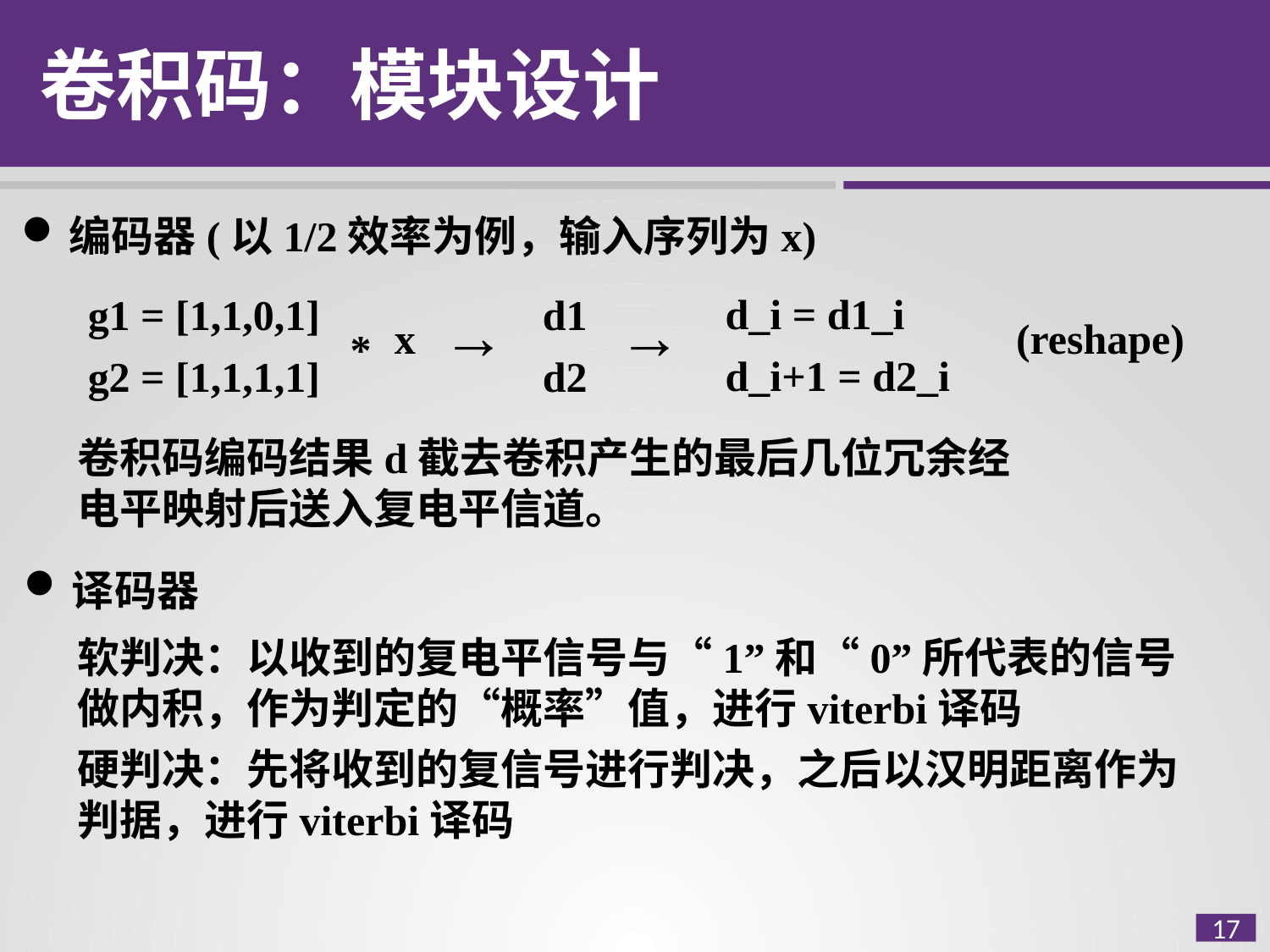

卷积码：模块设计

编码器(以1/2效率为例，输入序列为x)
d_i = d1_i
d_i+1 = d2_i
g1 = [1,1,0,1]
g2 = [1,1,1,1]
d1
d2
→
→
x
(reshape)
*
卷积码编码结果d截去卷积产生的最后几位冗余经电平映射后送入复电平信道。
译码器
软判决：以收到的复电平信号与“1”和“0”所代表的信号做内积，作为判定的“概率”值，进行viterbi译码
硬判决：先将收到的复信号进行判决，之后以汉明距离作为判据，进行viterbi译码